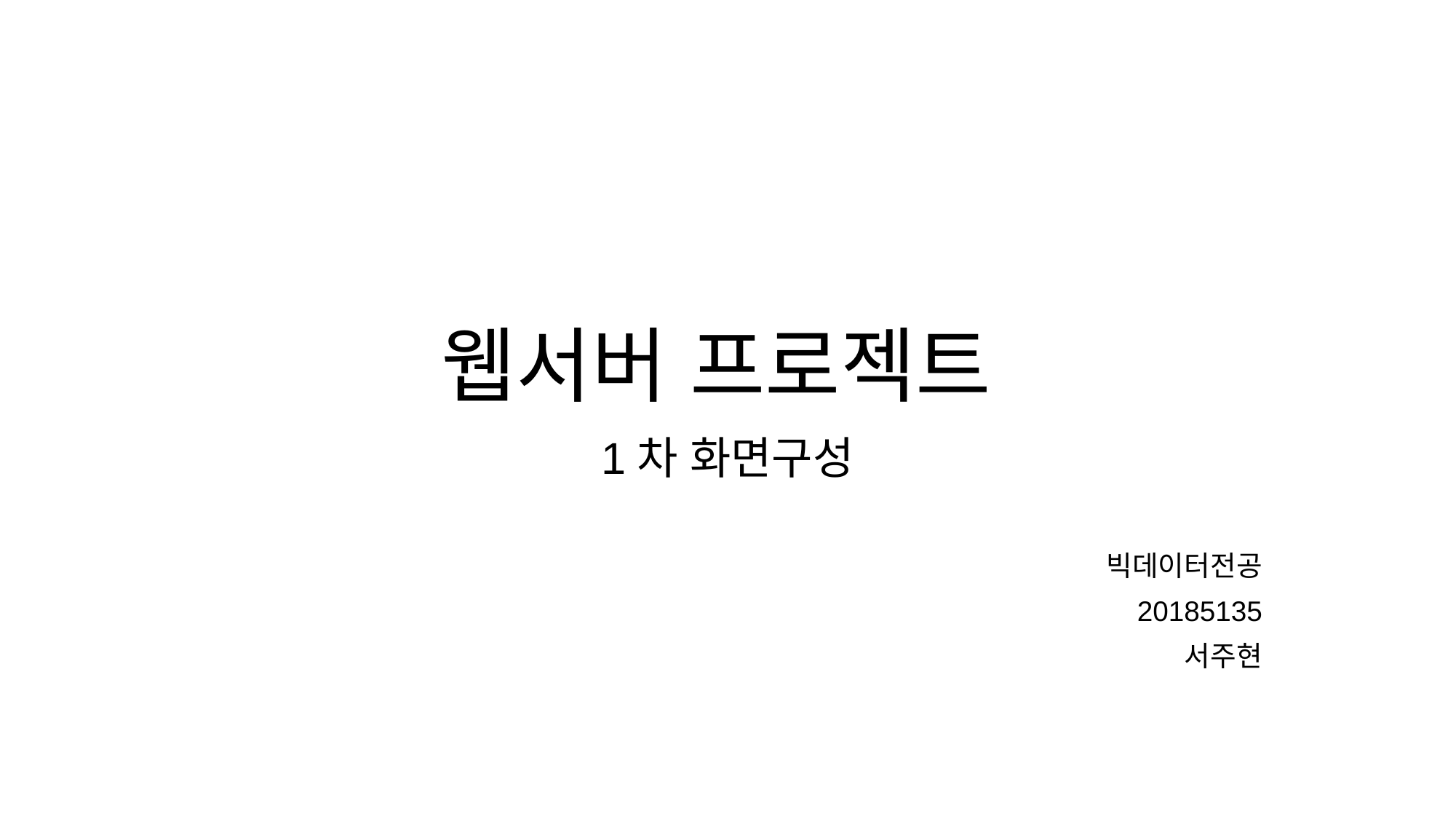

# 웹서버 프로젝트
1차 화면구성

빅데이터전공
20185135
서주현